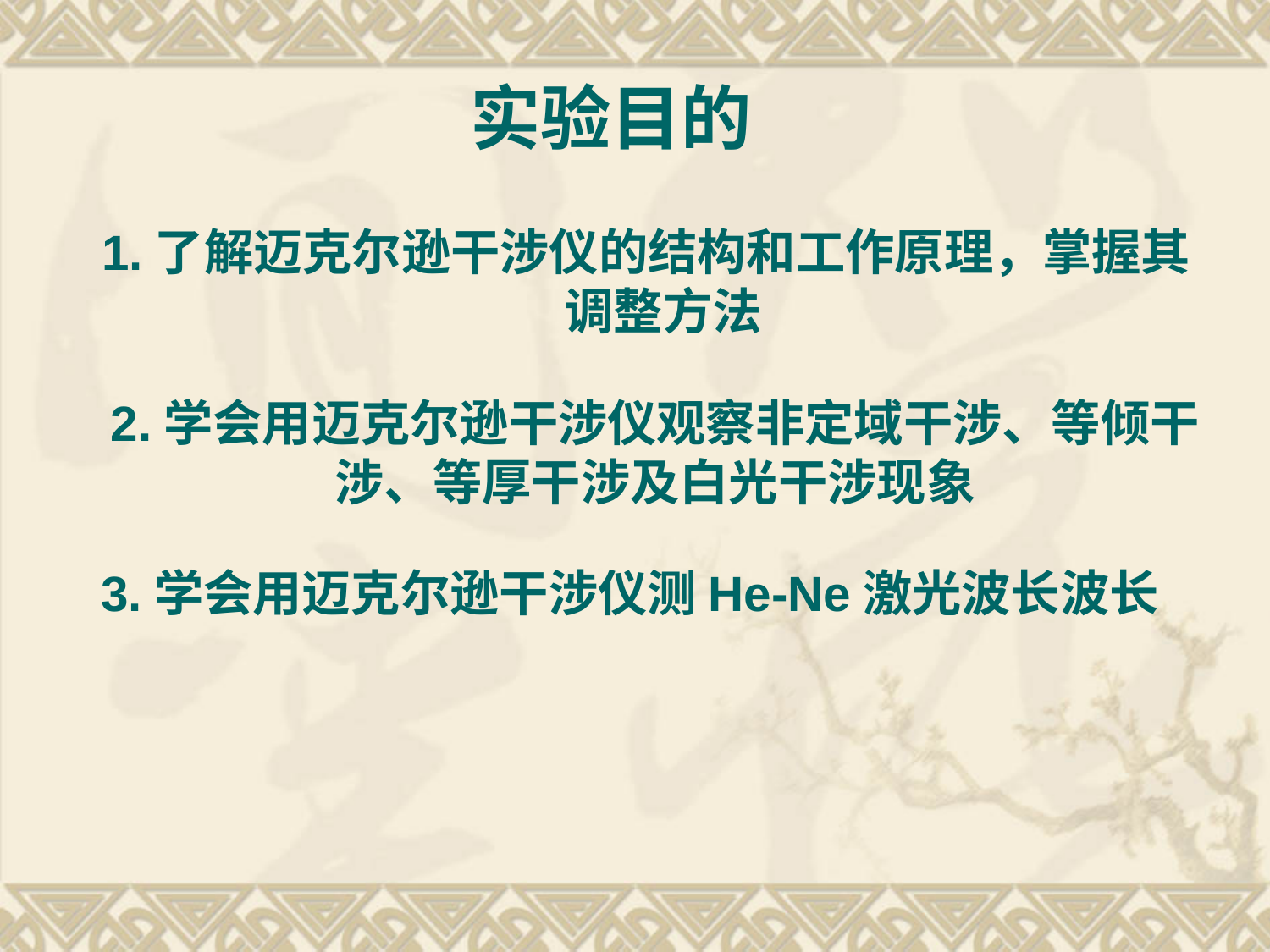

# 实验目的
1.了解迈克尔逊干涉仪的结构和工作原理，掌握其    调整方法
2.学会用迈克尔逊干涉仪观察非定域干涉、等倾干涉、等厚干涉及白光干涉现象
3.学会用迈克尔逊干涉仪测He-Ne激光波长波长